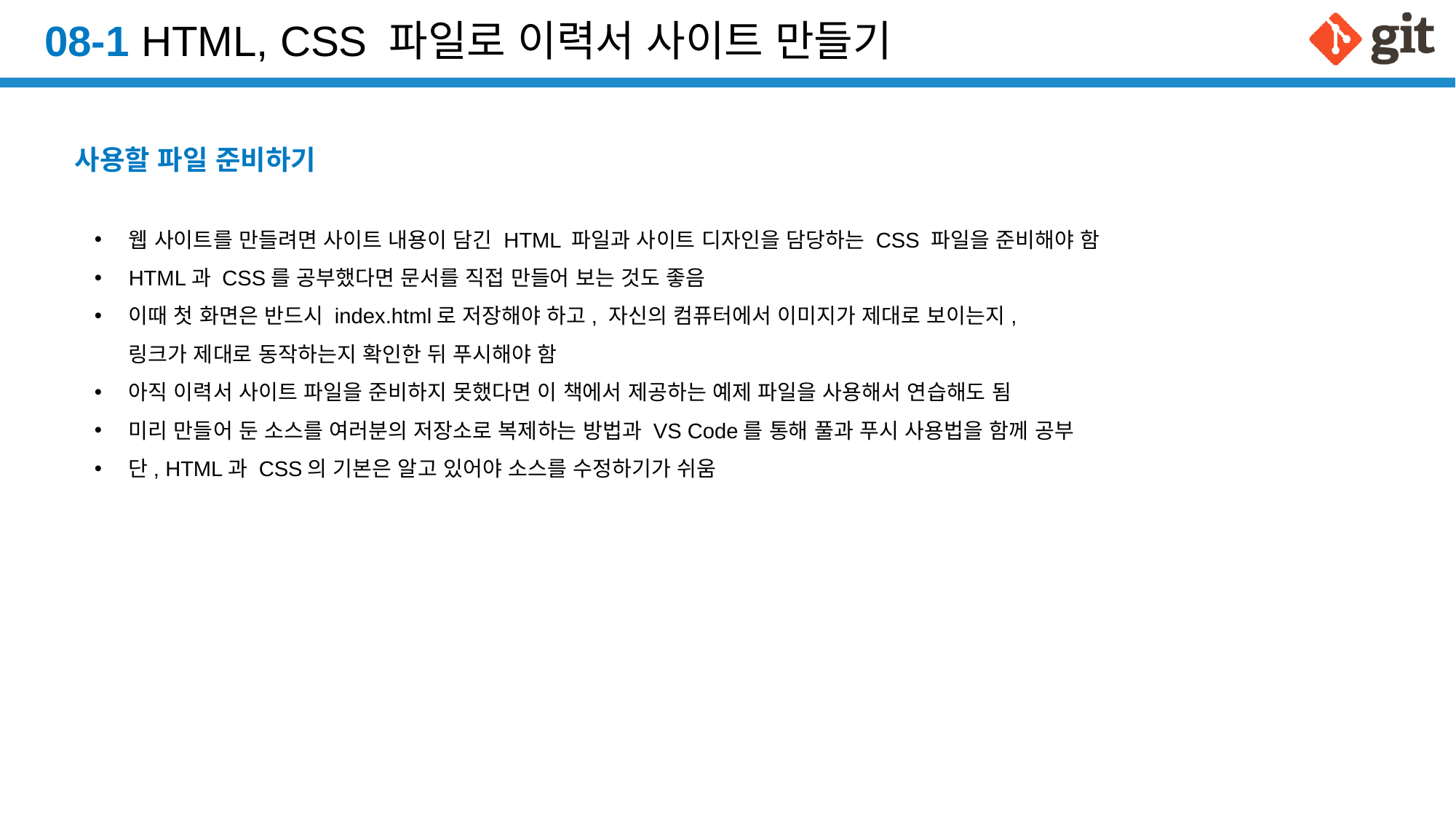

# 08-1 HTML, CSS 파일로 이력서 사이트 만들기
사용할 파일 준비하기
웹 사이트를 만들려면 사이트 내용이 담긴 HTML 파일과 사이트 디자인을 담당하는 CSS 파일을 준비해야 함
HTML과 CSS를 공부했다면 문서를 직접 만들어 보는 것도 좋음
이때 첫 화면은 반드시 index.html로 저장해야 하고, 자신의 컴퓨터에서 이미지가 제대로 보이는지,
링크가 제대로 동작하는지 확인한 뒤 푸시해야 함
아직 이력서 사이트 파일을 준비하지 못했다면 이 책에서 제공하는 예제 파일을 사용해서 연습해도 됨
미리 만들어 둔 소스를 여러분의 저장소로 복제하는 방법과 VS Code를 통해 풀과 푸시 사용법을 함께 공부
단, HTML과 CSS의 기본은 알고 있어야 소스를 수정하기가 쉬움